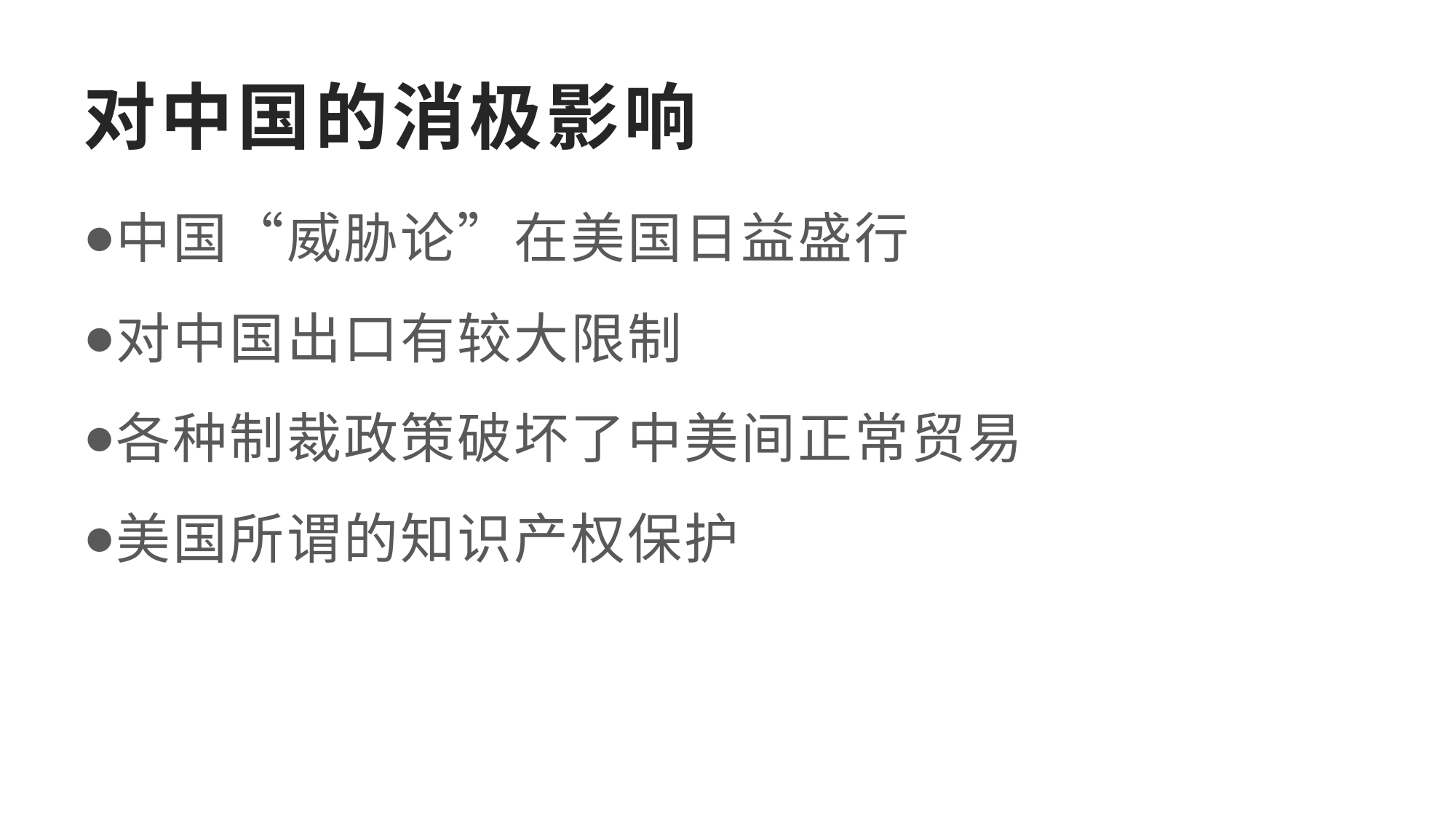

# 对中国的消极影响
中国“威胁论”在美国日益盛行
对中国出口有较大限制
各种制裁政策破坏了中美间正常贸易
美国所谓的知识产权保护